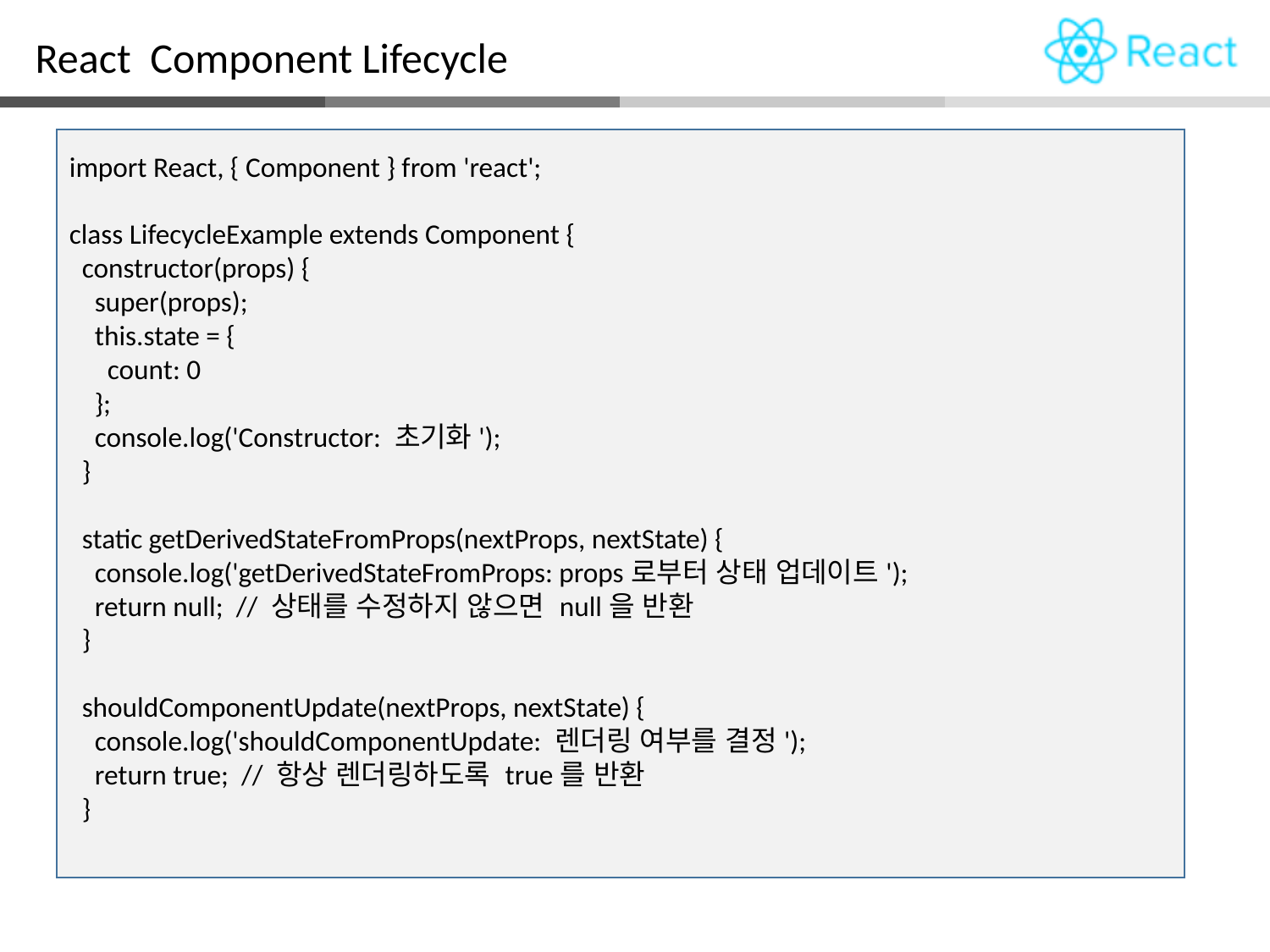

React  Component Lifecycle
import React, { Component } from 'react';

class LifecycleExample extends Component {
  constructor(props) {
    super(props);
    this.state = {
      count: 0
    };
    console.log('Constructor: 초기화');
  }

  static getDerivedStateFromProps(nextProps, nextState) {
    console.log('getDerivedStateFromProps: props로부터 상태 업데이트');
    return null;  // 상태를 수정하지 않으면 null을 반환
  }

  shouldComponentUpdate(nextProps, nextState) {
    console.log('shouldComponentUpdate: 렌더링 여부를 결정');
    return true;  // 항상 렌더링하도록 true를 반환
  }